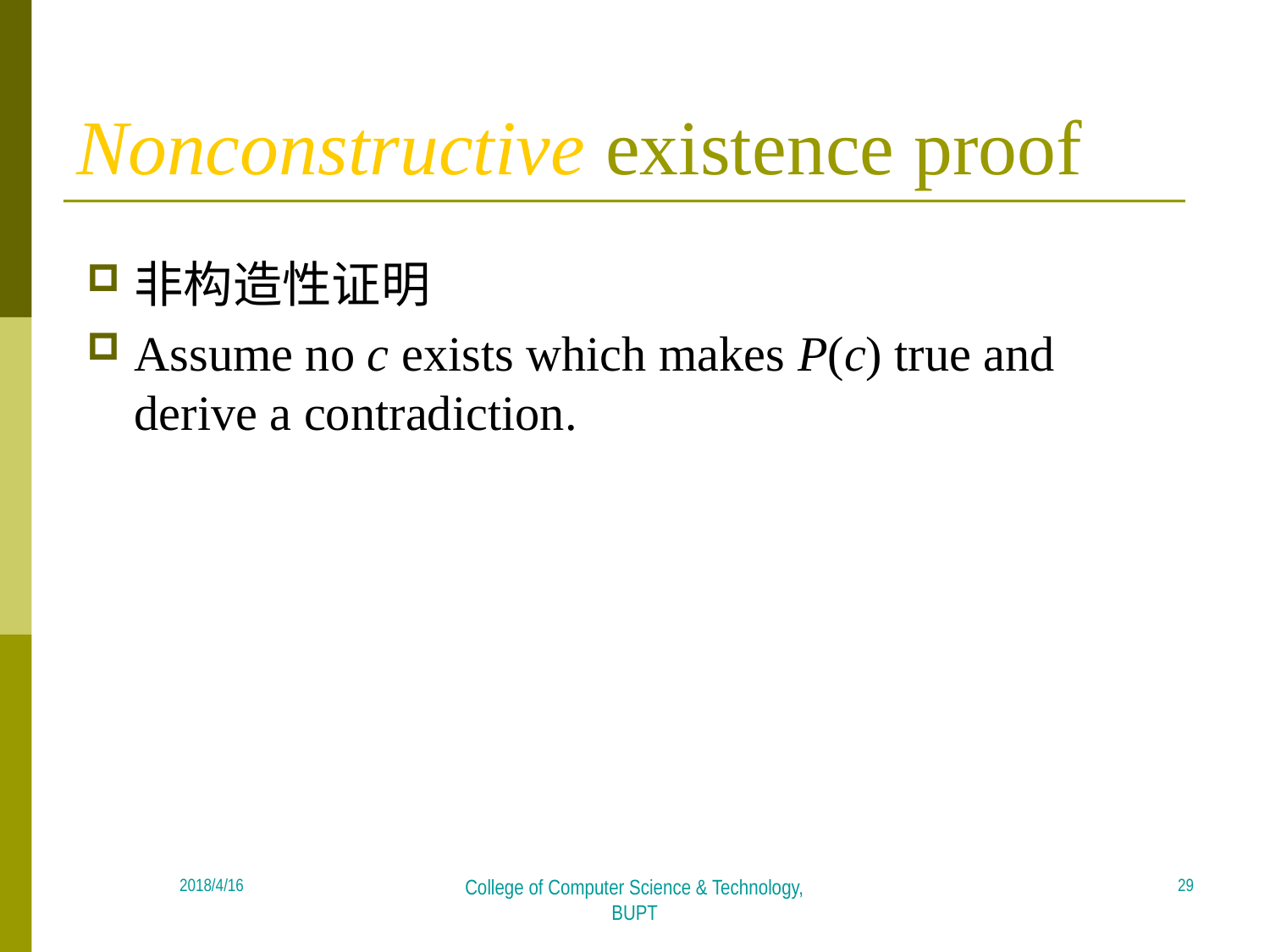

# Nonconstructive existence proof
非构造性证明
Assume no c exists which makes P(c) true and derive a contradiction.
29
2018/4/16
College of Computer Science & Technology, BUPT